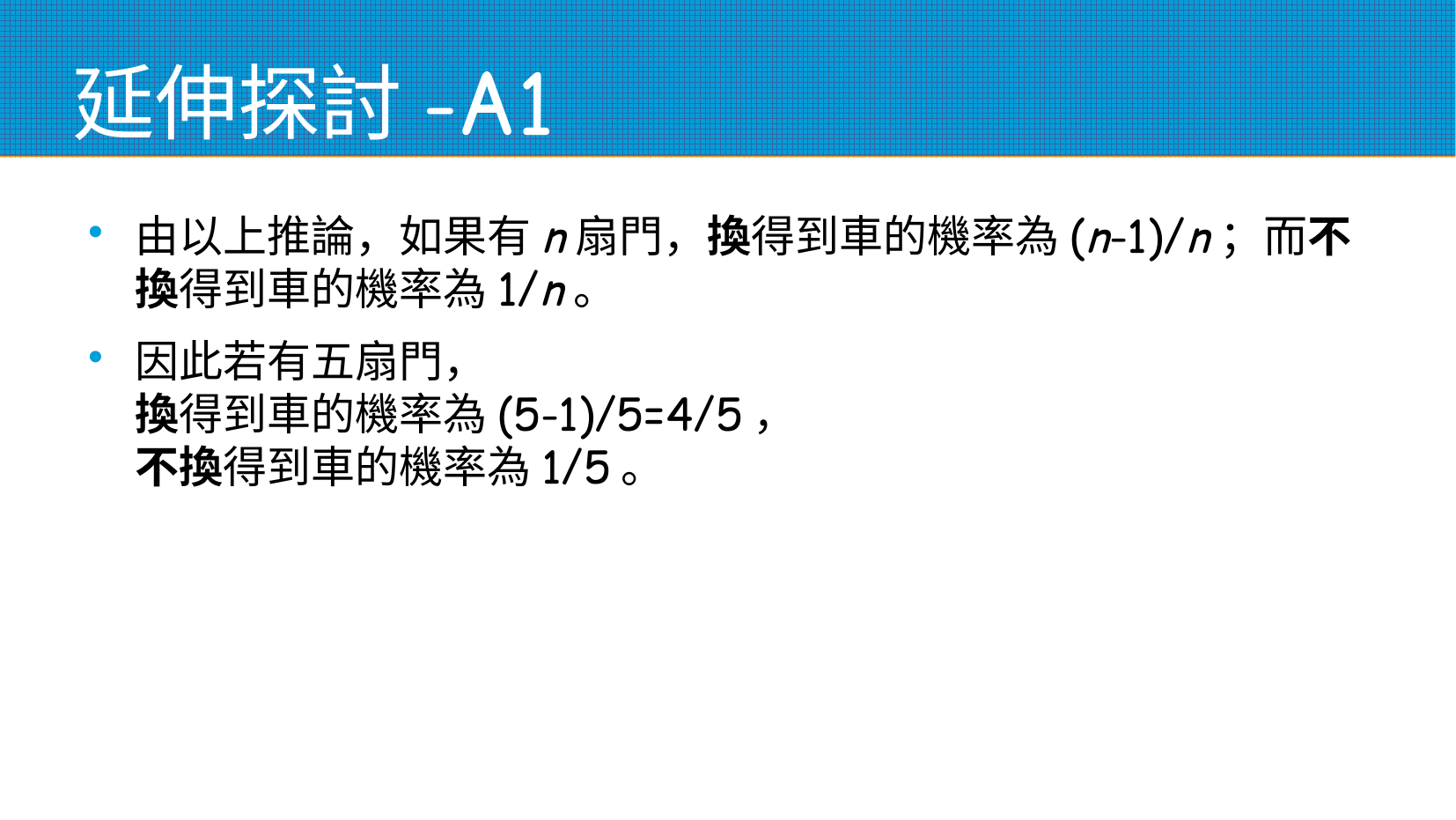

延伸探討-A1
由以上推論，如果有n扇門，換得到車的機率為(n-1)/n；而不換得到車的機率為1/n。
因此若有五扇門，
換得到車的機率為(5-1)/5=4/5，
不換得到車的機率為1/5。